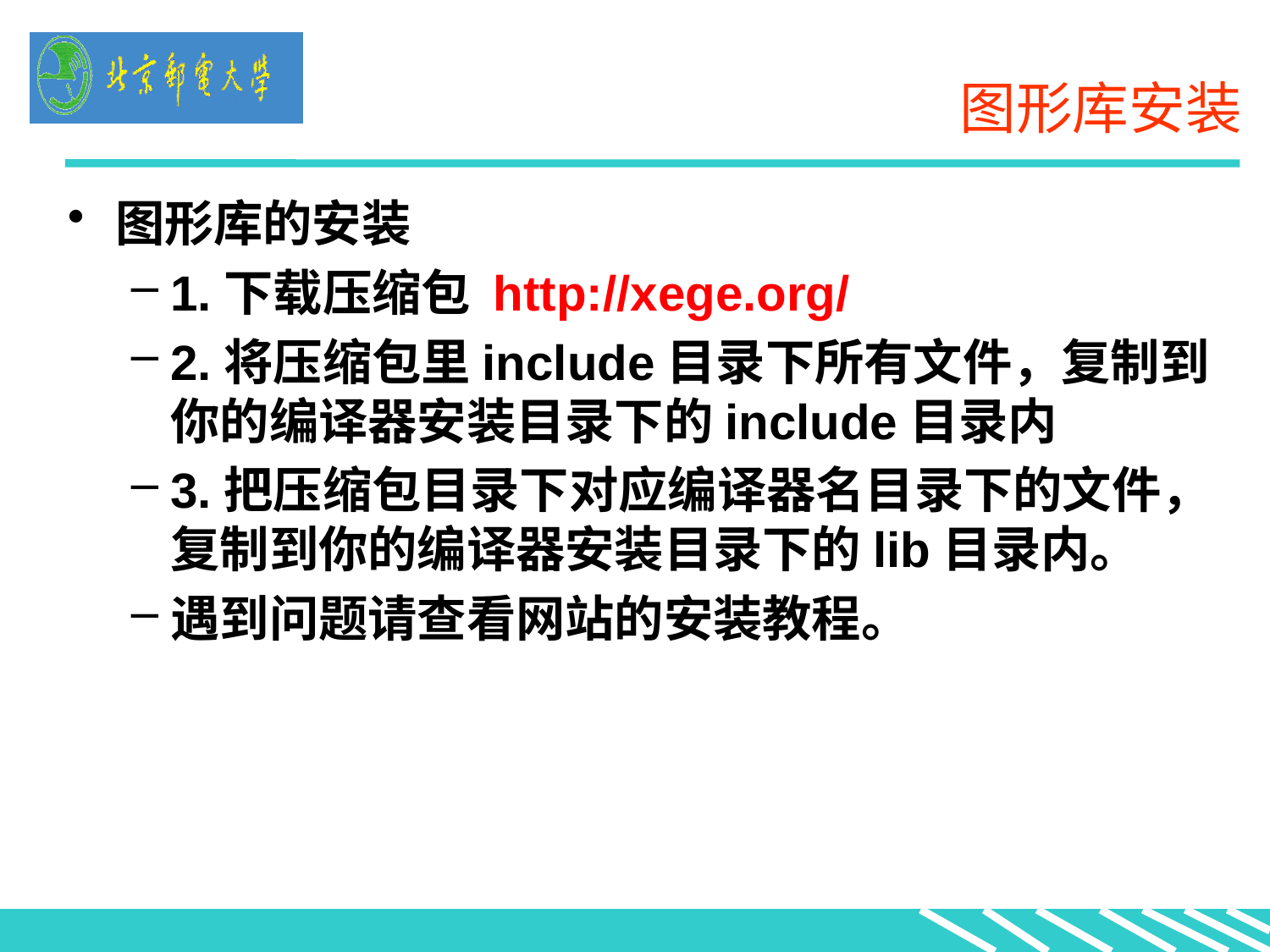

# 图形库安装
图形库的安装
1.下载压缩包 http://xege.org/
2.将压缩包里include目录下所有文件，复制到你的编译器安装目录下的include目录内
3.把压缩包目录下对应编译器名目录下的文件，复制到你的编译器安装目录下的lib目录内。
遇到问题请查看网站的安装教程。